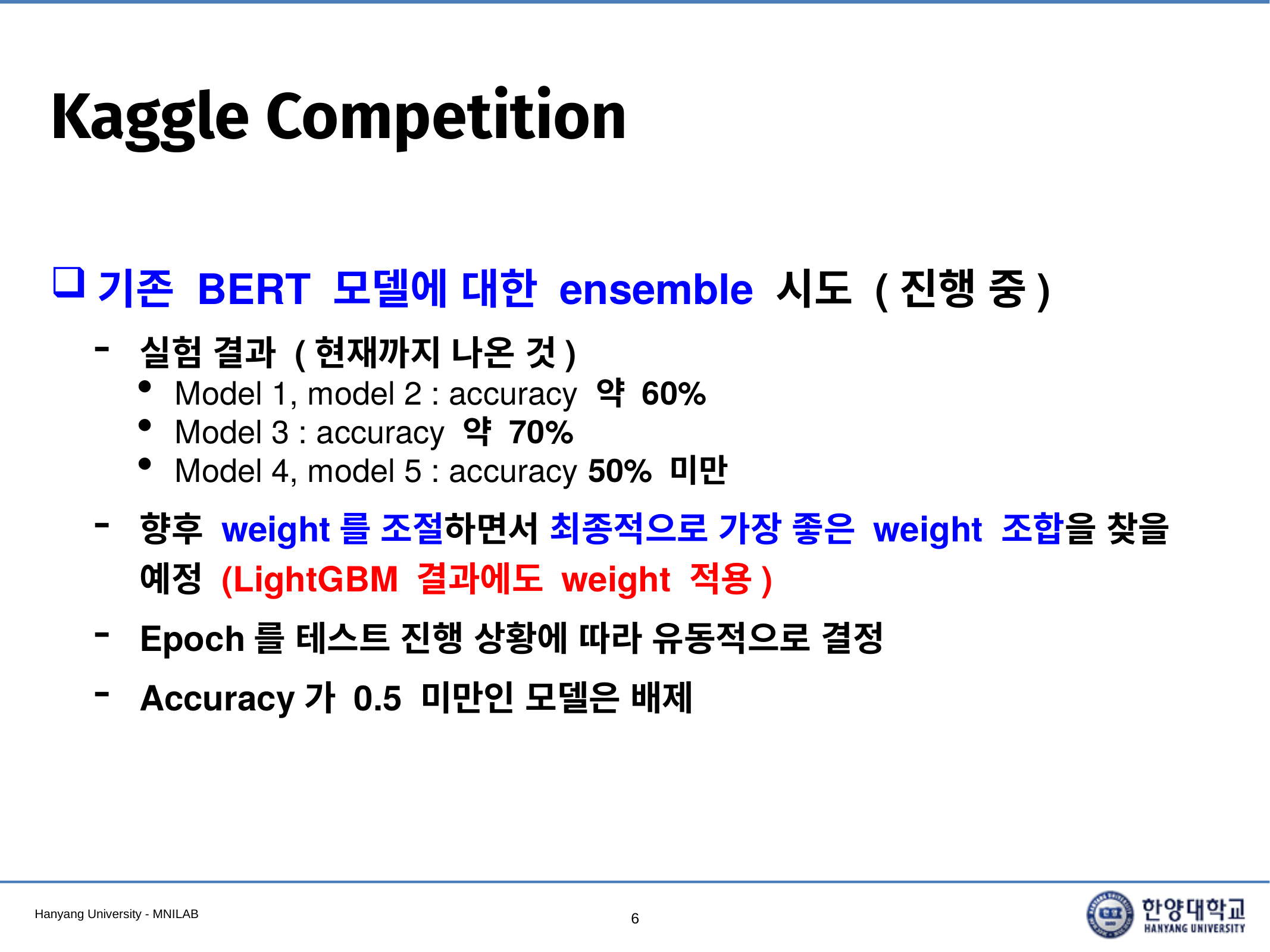

# Kaggle Competition
기존 BERT 모델에 대한 ensemble 시도 (진행 중)
실험 결과 (현재까지 나온 것)
Model 1, model 2 : accuracy 약 60%
Model 3 : accuracy 약 70%
Model 4, model 5 : accuracy 50% 미만
향후 weight를 조절하면서 최종적으로 가장 좋은 weight 조합을 찾을 예정 (LightGBM 결과에도 weight 적용)
Epoch를 테스트 진행 상황에 따라 유동적으로 결정
Accuracy가 0.5 미만인 모델은 배제
6